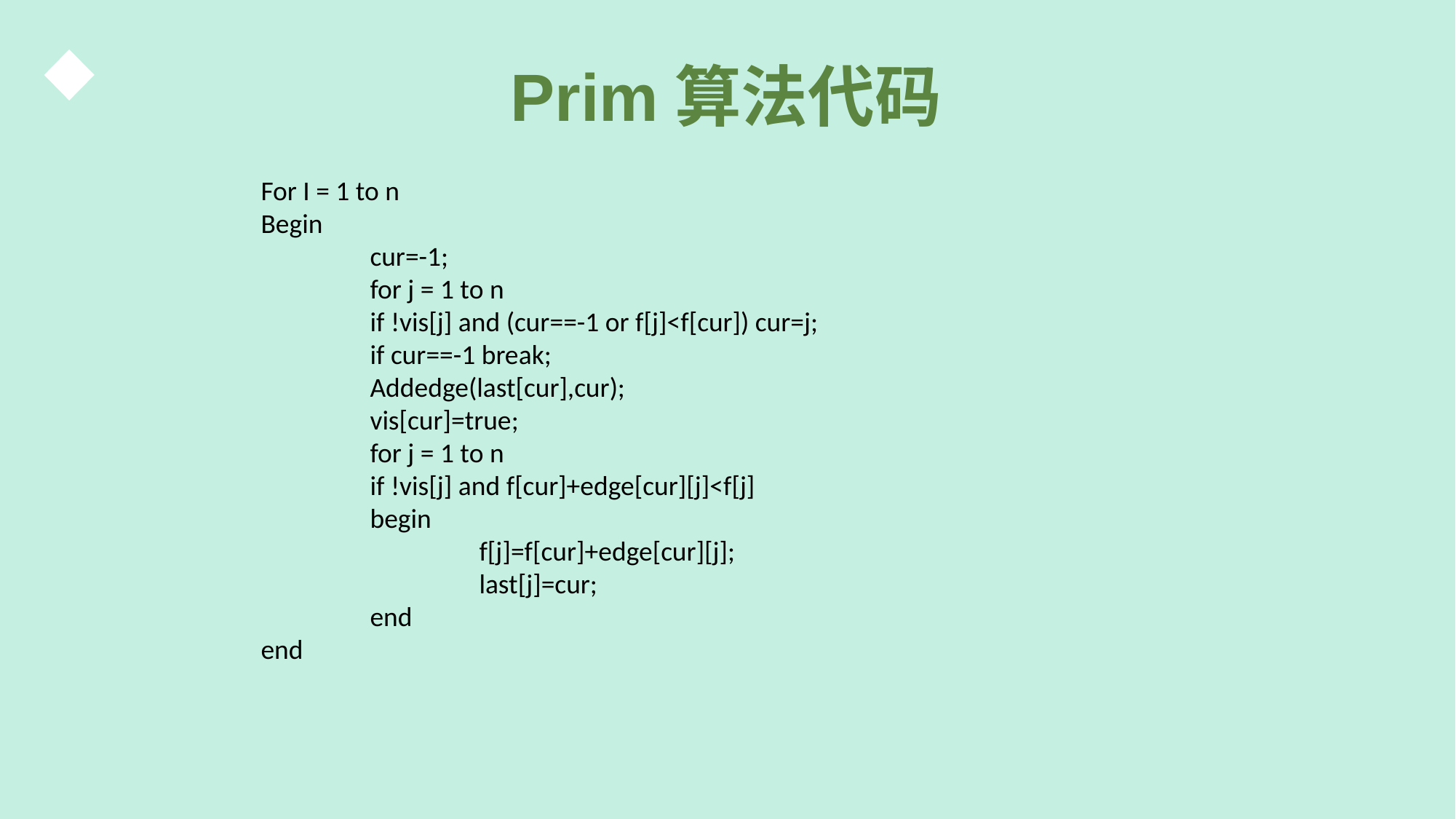

Prim算法代码
For I = 1 to n
Begin
	cur=-1;
	for j = 1 to n
	if !vis[j] and (cur==-1 or f[j]<f[cur]) cur=j;
	if cur==-1 break;
	Addedge(last[cur],cur);
	vis[cur]=true;
	for j = 1 to n
	if !vis[j] and f[cur]+edge[cur][j]<f[j]
	begin
		f[j]=f[cur]+edge[cur][j];
		last[j]=cur;
	end
end